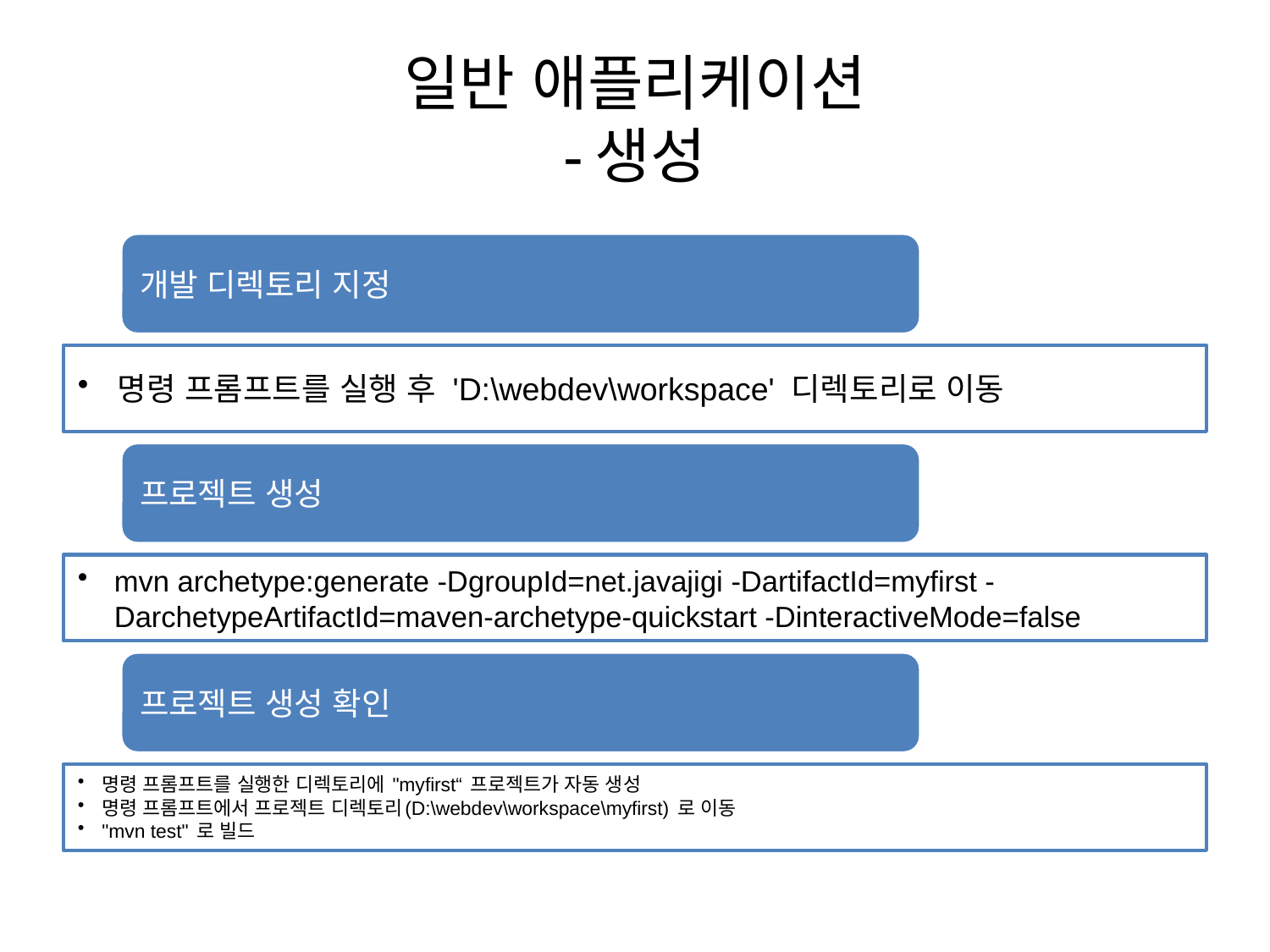

# 일반 애플리케이션 -생성
개발 디렉토리 지정
프로젝트 생성
프로젝트 생성 확인
명령 프롬프트를 실행 후 'D:\webdev\workspace' 디렉토리로 이동
mvn archetype:generate -DgroupId=net.javajigi -DartifactId=myfirst -DarchetypeArtifactId=maven-archetype-quickstart -DinteractiveMode=false
명령 프롬프트를 실행한 디렉토리에 "myfirst“ 프로젝트가 자동 생성
명령 프롬프트에서 프로젝트 디렉토리(D:\webdev\workspace\myfirst) 로 이동
"mvn test" 로 빌드